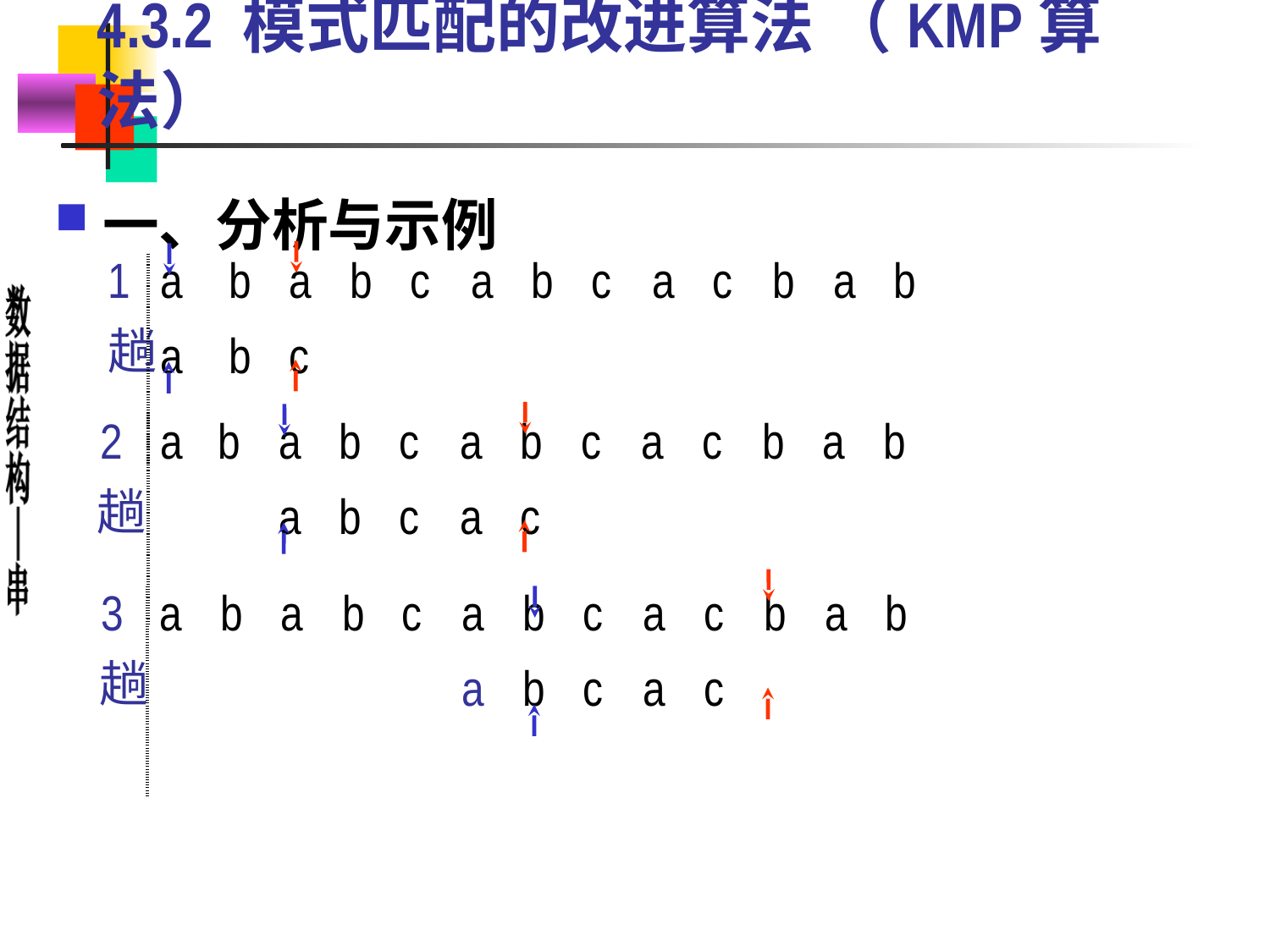

一、分析与示例
# 4.3.2 模式匹配的改进算法 （KMP算法）

| 1趟 | a | b | a | b | c | a | b | c | a | c | b | a | b |
| --- | --- | --- | --- | --- | --- | --- | --- | --- | --- | --- | --- | --- | --- |
|  | a | b | c |  |  |  |  |  |  |  |  |  |  |

| 2趟 | a | b | a | b | c | a | b | c | a | c | b | a | b |
| --- | --- | --- | --- | --- | --- | --- | --- | --- | --- | --- | --- | --- | --- |
|  |  |  | a | b | c | a | c |  |  |  |  |  |  |

| 3趟 | a | b | a | b | c | a | b | c | a | c | b | a | b |
| --- | --- | --- | --- | --- | --- | --- | --- | --- | --- | --- | --- | --- | --- |
|  |  |  |  |  |  | a | b | c | a | c |  |  |  |